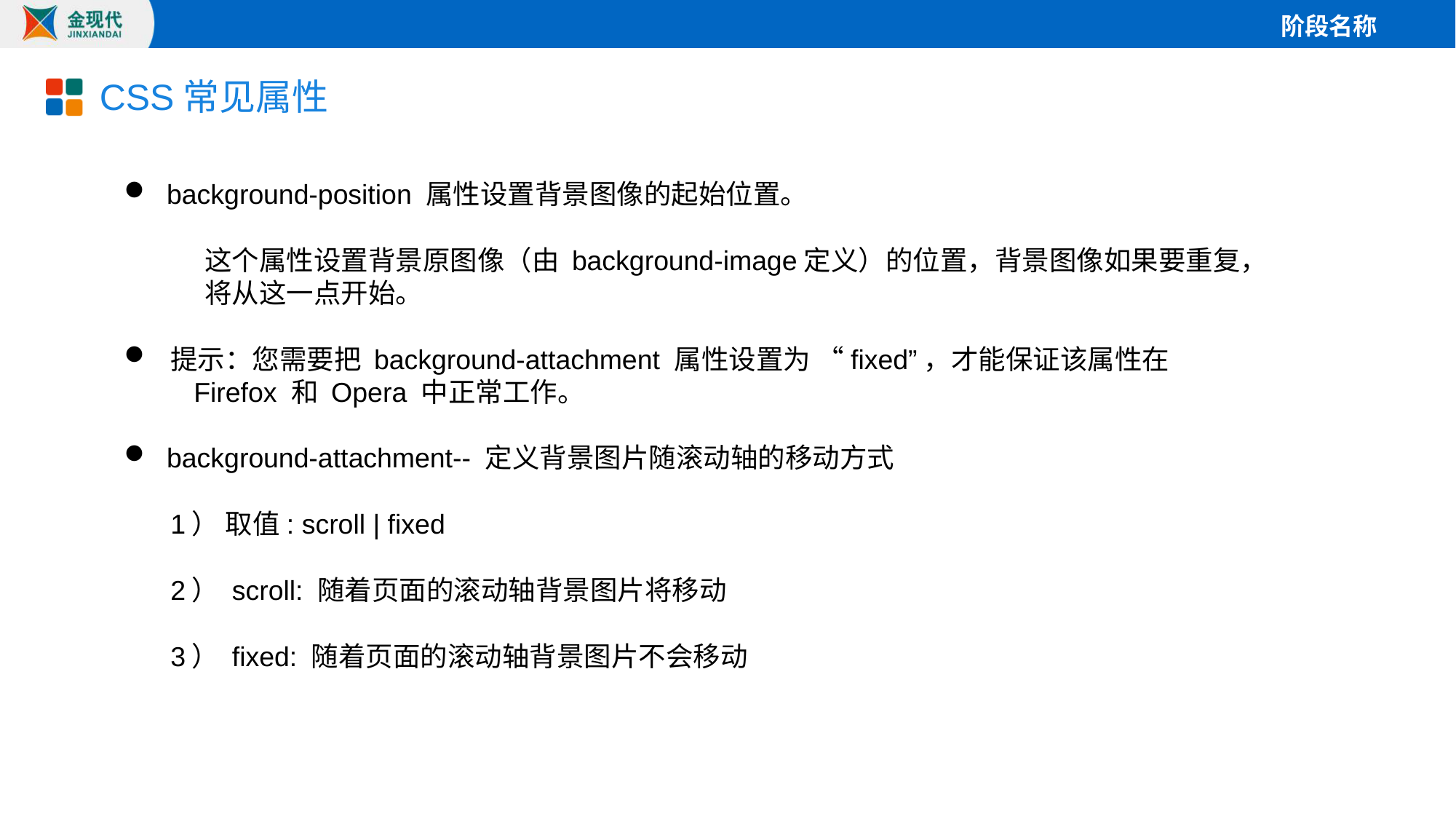

# CSS常见属性
  background-position 属性设置背景图像的起始位置。
这个属性设置背景原图像（由 background-image定义）的位置，背景图像如果要重复，将从这一点开始。
  提示：您需要把 background-attachment 属性设置为 “fixed”，才能保证该属性在                   Firefox 和 Opera 中正常工作。
  background-attachment-- 定义背景图片随滚动轴的移动方式
1） 取值: scroll | fixed
2） scroll: 随着页面的滚动轴背景图片将移动
3） fixed: 随着页面的滚动轴背景图片不会移动